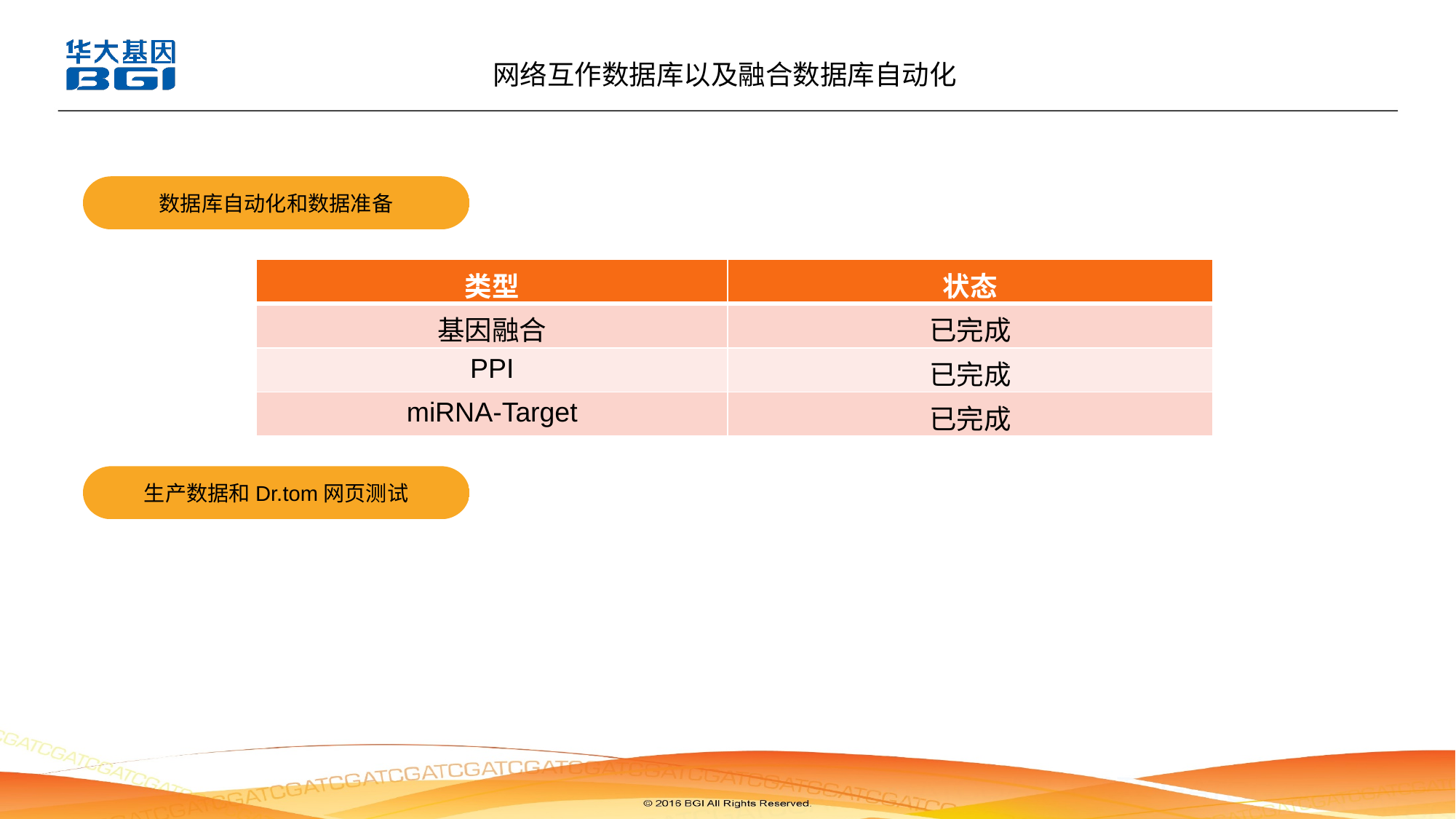

#

网络互作数据库以及融合数据库自动化
数据库自动化和数据准备
| 类型 | 状态 |
| --- | --- |
| 基因融合 | 已完成 |
| PPI | 已完成 |
| miRNA-Target | 已完成 |
生产数据和Dr.tom网页测试